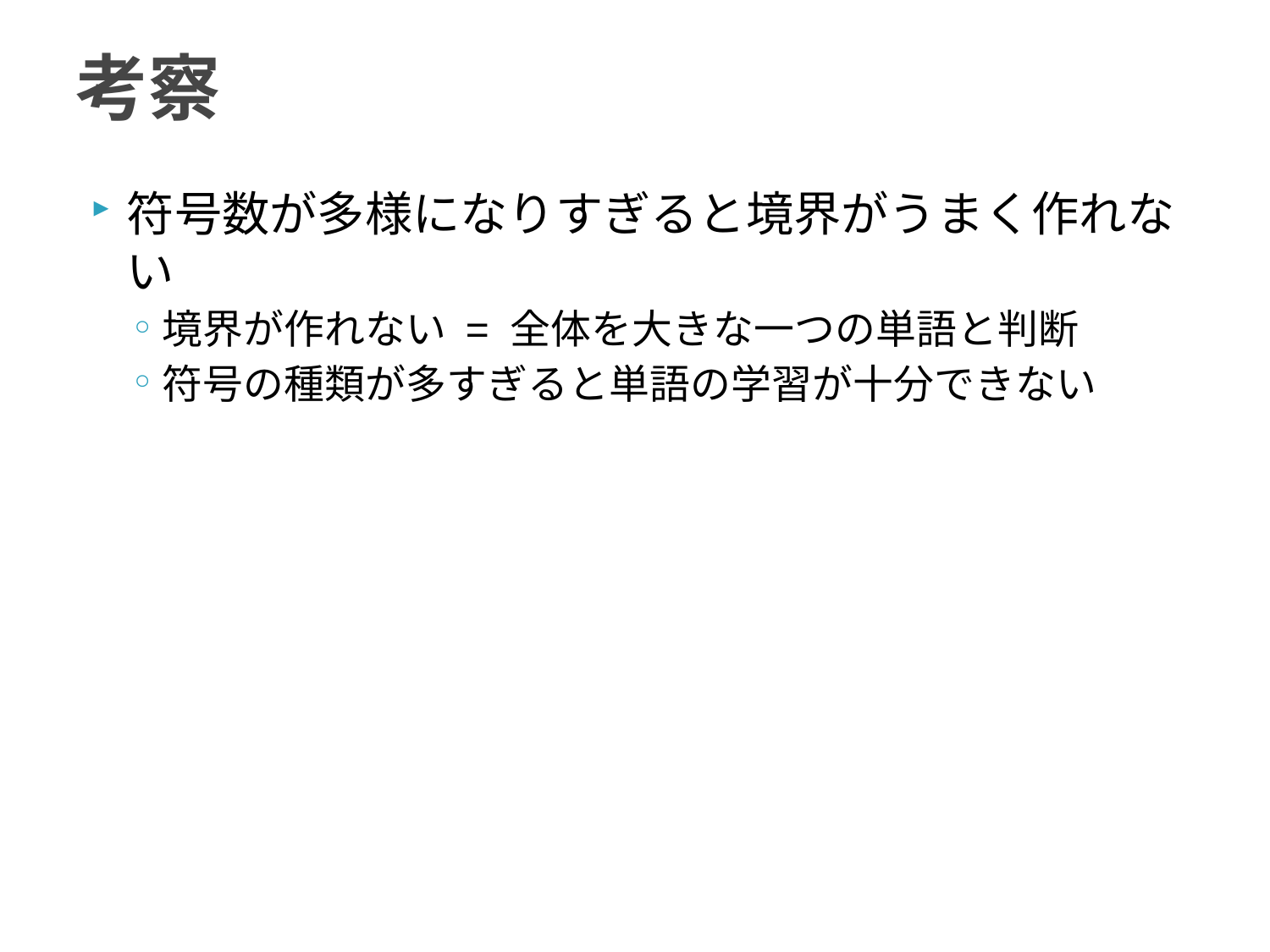

# 考察
符号数が多様になりすぎると境界がうまく作れない
境界が作れない = 全体を大きな一つの単語と判断
符号の種類が多すぎると単語の学習が十分できない